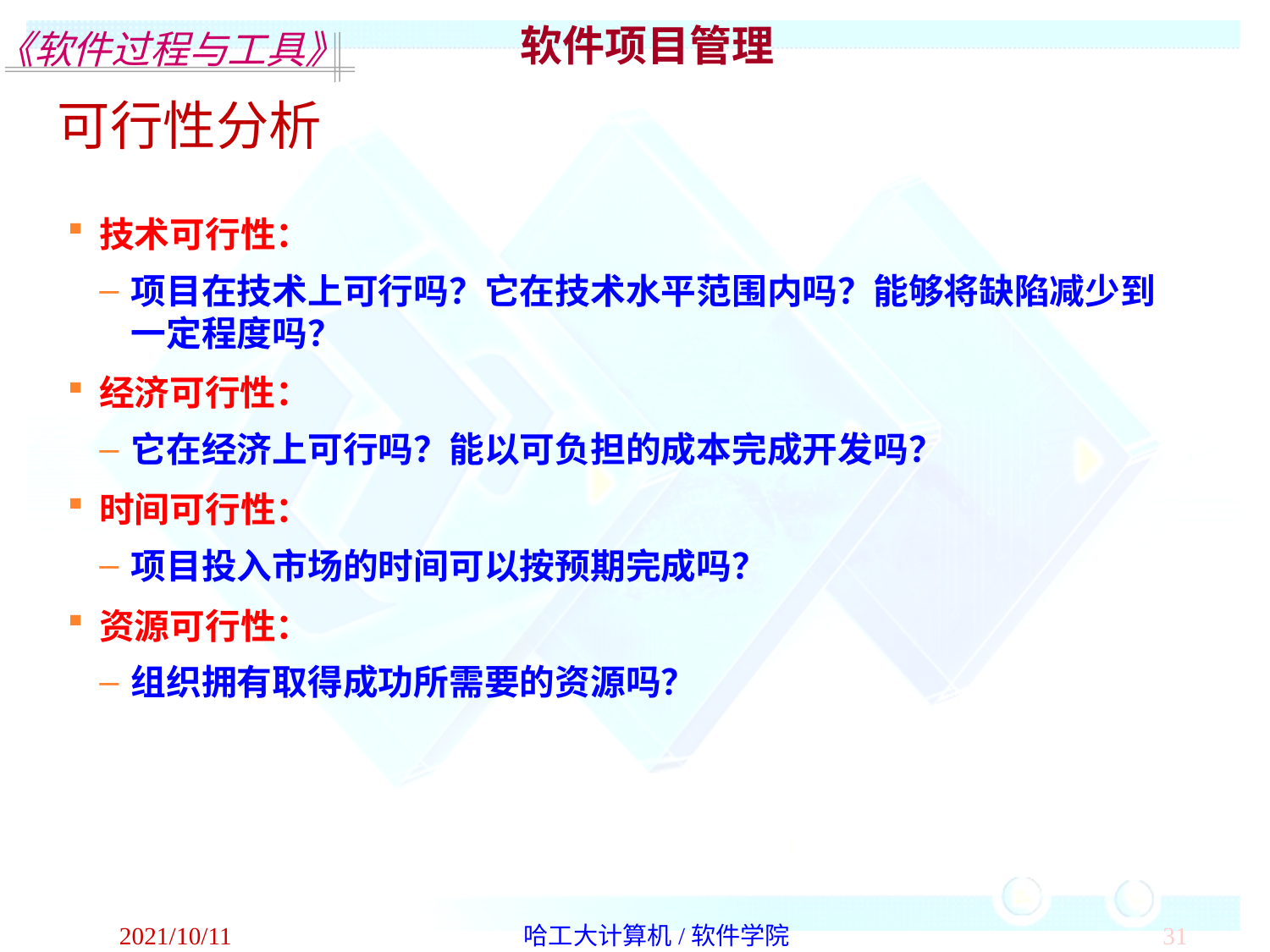

软件项目管理
可行性分析
技术可行性：
项目在技术上可行吗？它在技术水平范围内吗？能够将缺陷减少到一定程度吗？
经济可行性：
它在经济上可行吗？能以可负担的成本完成开发吗？
时间可行性：
项目投入市场的时间可以按预期完成吗？
资源可行性：
组织拥有取得成功所需要的资源吗？